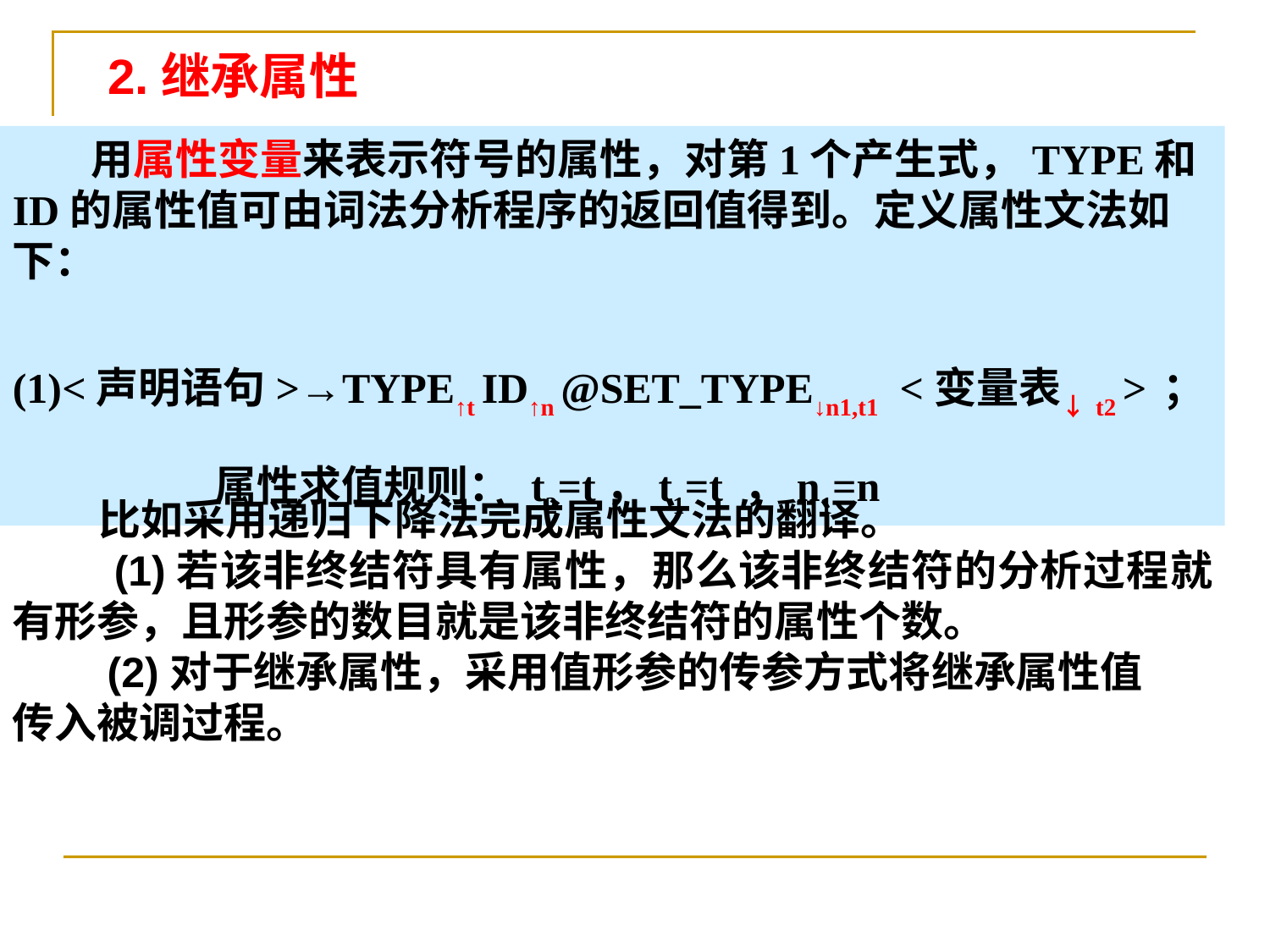

2.继承属性
         用属性变量来表示符号的属性，对第1个产生式，TYPE和ID的属性值可由词法分析程序的返回值得到。定义属性文法如下：

(1)<声明语句>→TYPE↑t ID↑n @SET_TYPE↓n1,t1  <变量表↓t2 > ；
                 属性求值规则： t2=t，t1=t ，n1=n
        比如采用递归下降法完成属性文法的翻译。
        (1)若该非终结符具有属性，那么该非终结符的分析过程就有形参，且形参的数目就是该非终结符的属性个数。
        (2)对于继承属性，采用值形参的传参方式将继承属性值
传入被调过程。
32